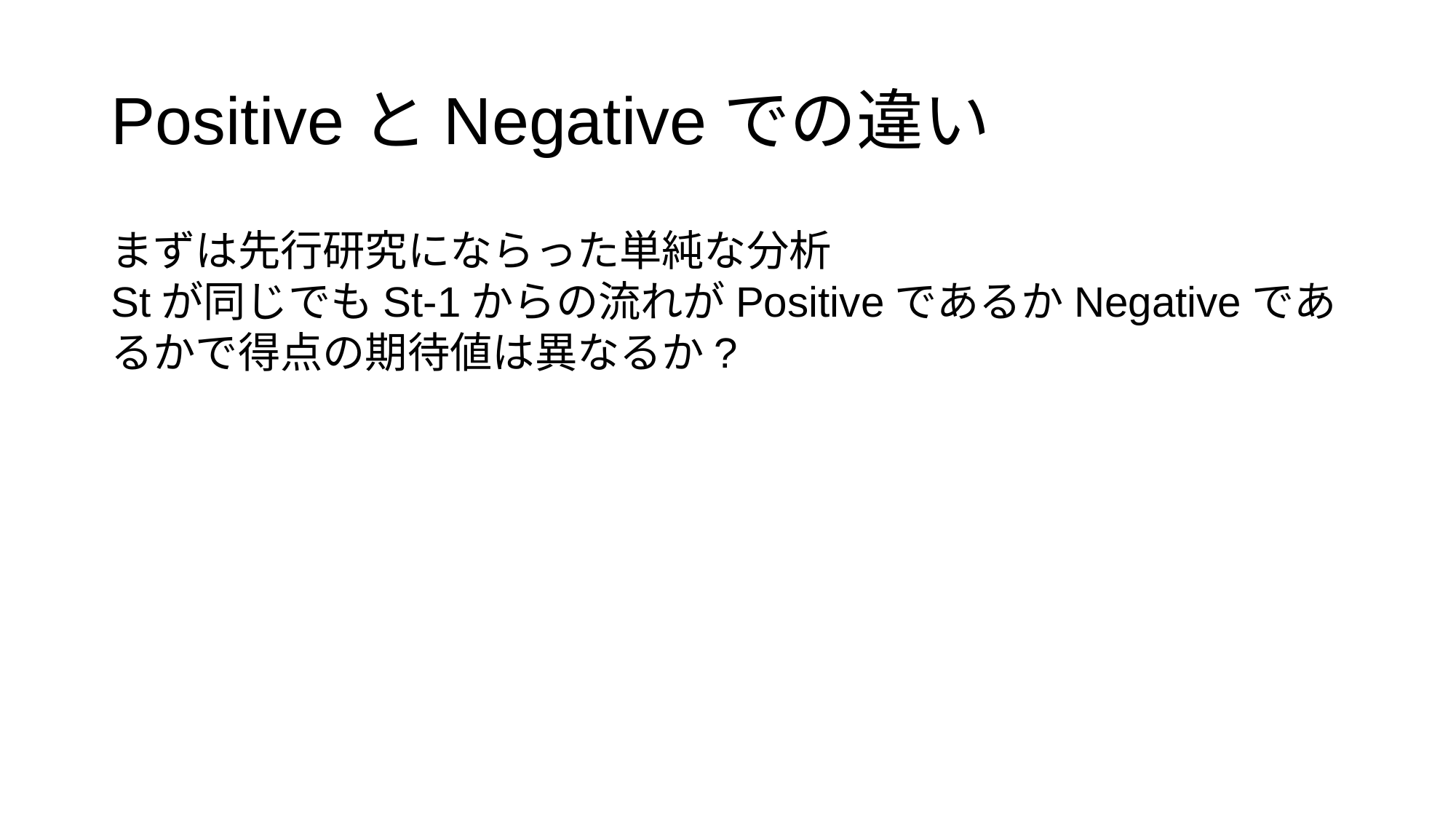

# PositiveとNegativeでの違い
まずは先行研究にならった単純な分析
Stが同じでもSt-1からの流れがPositiveであるかNegativeであるかで得点の期待値は異なるか?